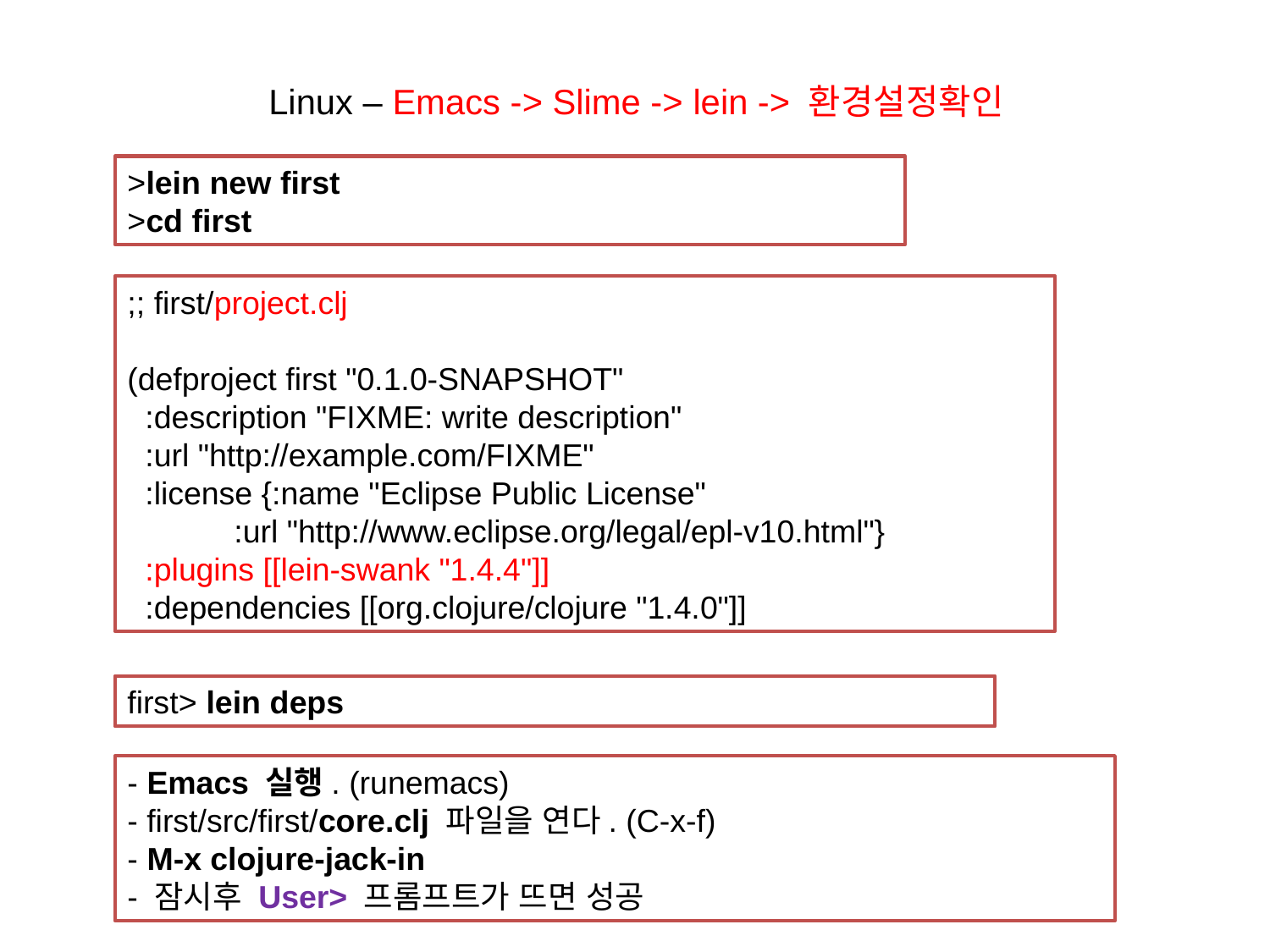

# Linux – Emacs -> Slime -> lein -> 환경설정확인
>lein new first
>cd first
;; first/project.clj

(defproject first "0.1.0-SNAPSHOT"
  :description "FIXME: write description"
  :url "http://example.com/FIXME"
  :license {:name "Eclipse Public License"
            :url "http://www.eclipse.org/legal/epl-v10.html"}
  :plugins [[lein-swank "1.4.4"]]
  :dependencies [[org.clojure/clojure "1.4.0"]]
first> lein deps
- Emacs 실행. (runemacs)
- first/src/first/core.clj 파일을 연다. (C-x-f)
- M-x clojure-jack-in
- 잠시후 User> 프롬프트가 뜨면 성공